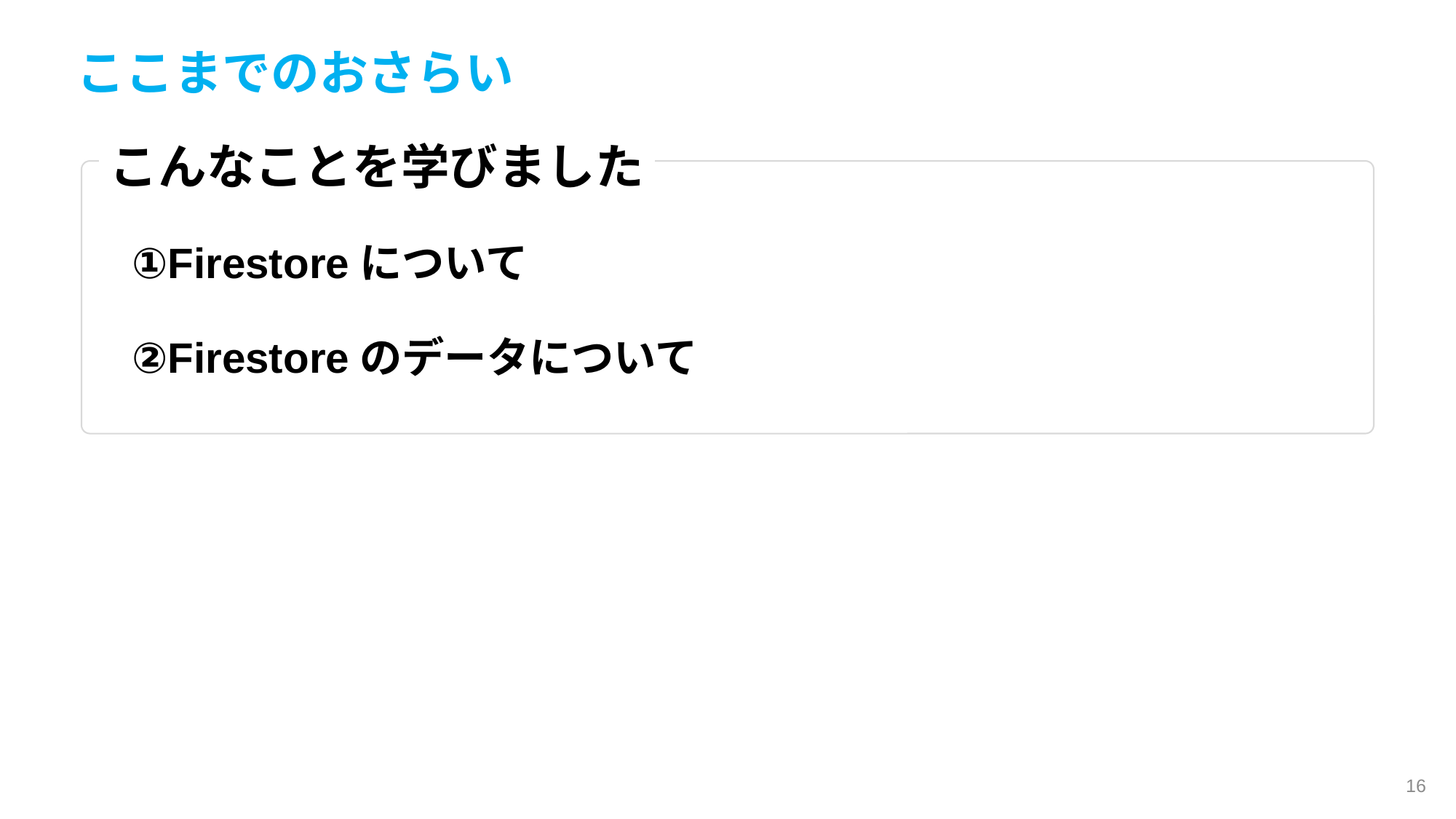

ここまでのおさらい
こんなことを学びました

①Firestoreについて

②Firestoreのデータについて
16